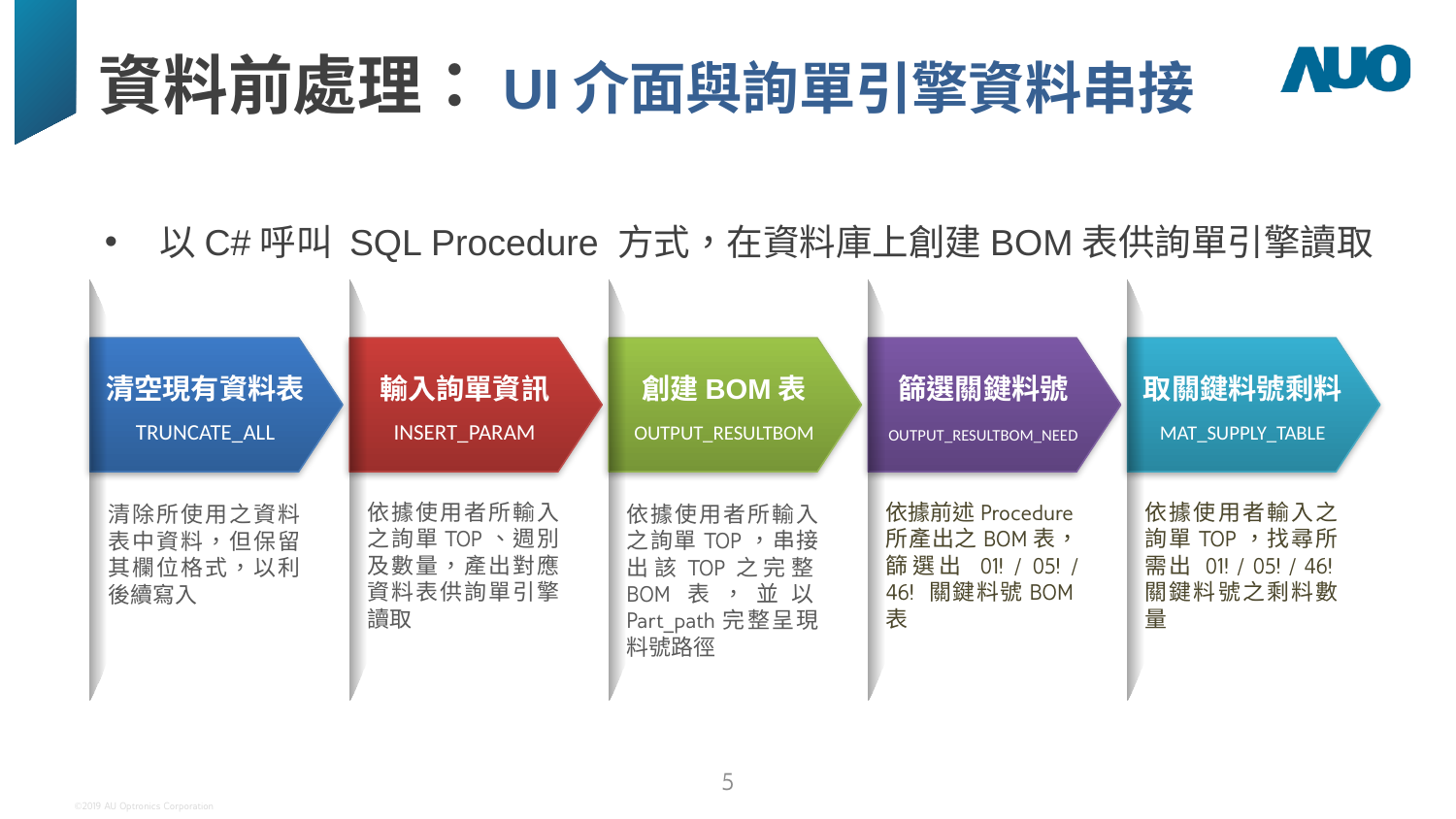

# 資料前處理：UI介面與詢單引擎資料串接
以C#呼叫 SQL Procedure 方式，在資料庫上創建BOM表供詢單引擎讀取

清空現有資料表
TRUNCATE_ALL
輸入詢單資訊
INSERT_PARAM
創建BOM表
OUTPUT_RESULTBOM
篩選關鍵料號
OUTPUT_RESULTBOM_NEED
取關鍵料號剩料
MAT_SUPPLY_TABLE
依據使用者所輸入之詢單TOP、週別及數量，產出對應資料表供詢單引擎讀取
依據前述Procedure所產出之BOM表，篩選出 01! / 05! / 46! 關鍵料號BOM表
依據使用者輸入之詢單TOP，找尋所需出 01! / 05! / 46!關鍵料號之剩料數量
依據使用者所輸入之詢單TOP，串接出該TOP之完整BOM表，並以Part_path完整呈現料號路徑
清除所使用之資料表中資料，但保留其欄位格式，以利後續寫入
5